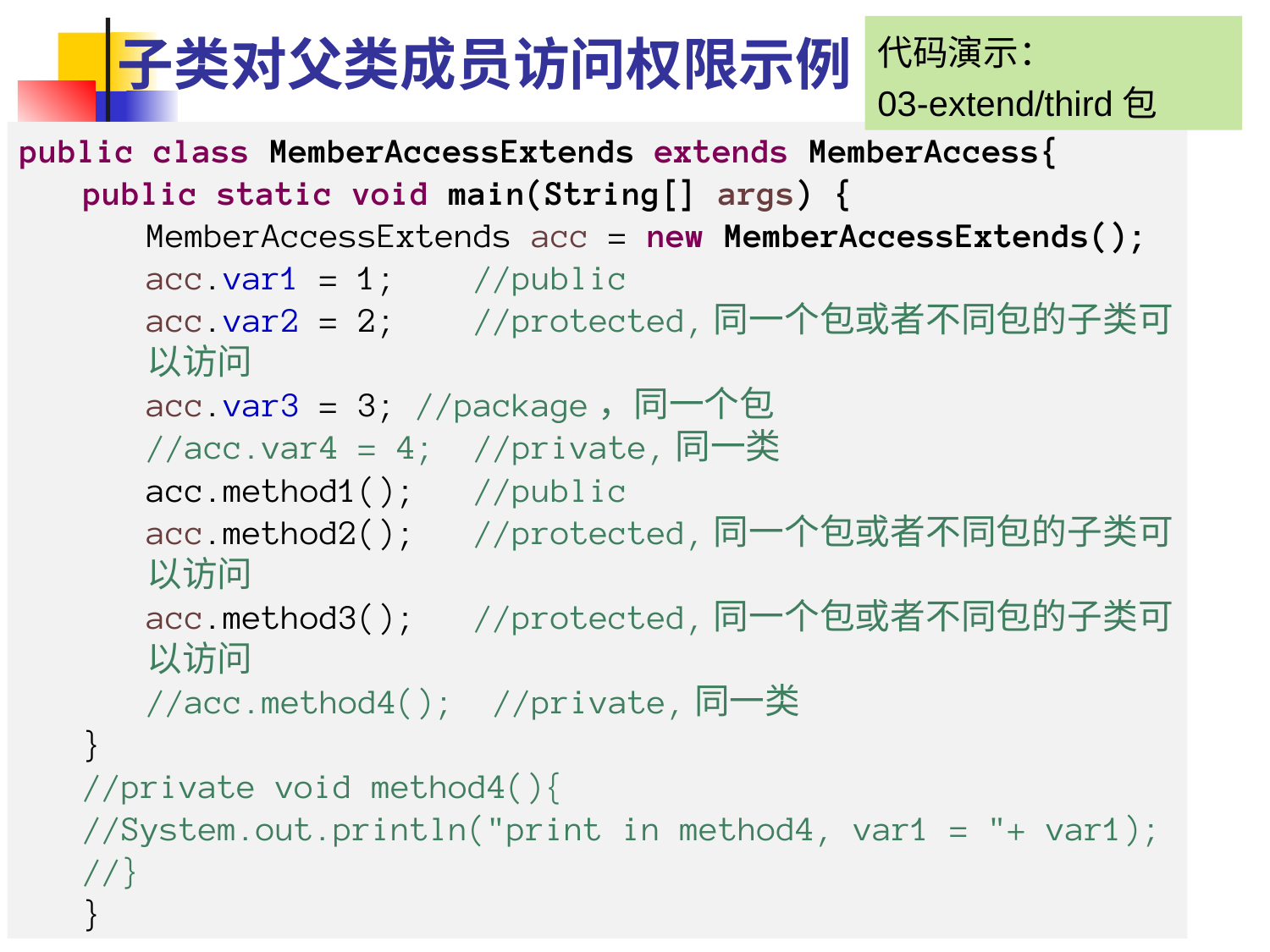

# 子类对父类成员访问权限示例
代码演示：
03-extend/third包
public class MemberAccessExtends extends MemberAccess{
public static void main(String[] args) {
MemberAccessExtends acc = new MemberAccessExtends();
acc.var1 = 1;    //public
acc.var2 = 2;    //protected,同一个包或者不同包的子类可以访问
acc.var3 = 3; //package，同一个包
//acc.var4 = 4;  //private,同一类
acc.method1();   //public
acc.method2();   //protected,同一个包或者不同包的子类可以访问
acc.method3();   //protected,同一个包或者不同包的子类可以访问
//acc.method4();  //private,同一类
}
//private void method4(){
//System.out.println("print in method4, var1 = "+ var1);
//}
}
66